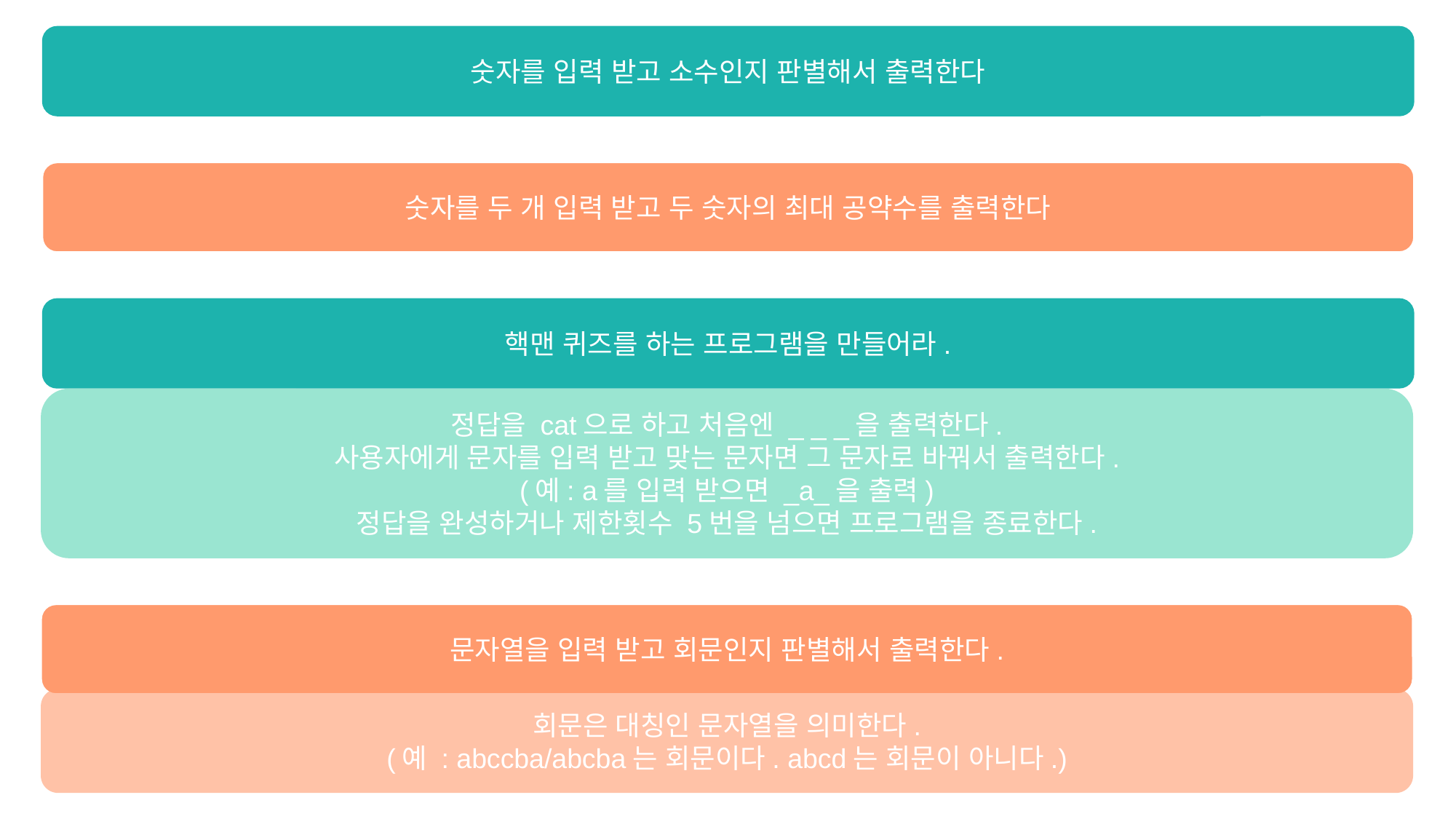

숫자를 입력 받고 소수인지 판별해서 출력한다
숫자를 두 개 입력 받고 두 숫자의 최대 공약수를 출력한다
핵맨 퀴즈를 하는 프로그램을 만들어라.
정답을 cat으로 하고 처음엔 _ _ _을 출력한다.
사용자에게 문자를 입력 받고 맞는 문자면 그 문자로 바꿔서 출력한다.
(예: a를 입력 받으면 _a_을 출력)
정답을 완성하거나 제한횟수 5번을 넘으면 프로그램을 종료한다.
문자열을 입력 받고 회문인지 판별해서 출력한다.
회문은 대칭인 문자열을 의미한다.
(예 : abccba/abcba는 회문이다. abcd는 회문이 아니다.)